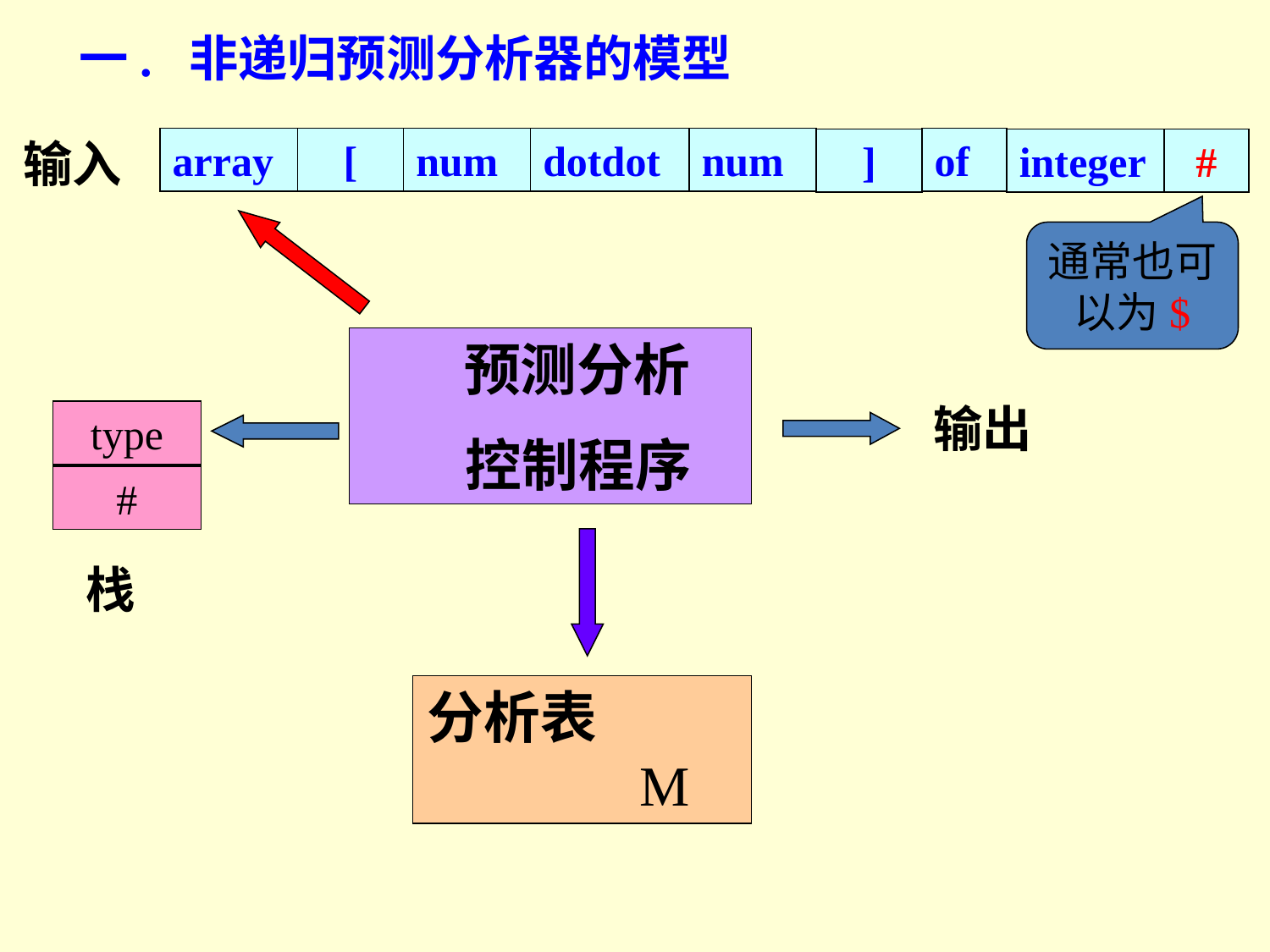

一.  非递归预测分析器的模型
输入
array
[
num
dotdot
num
of
]
integer
#

通常也可以为$
       预测分析
       控制程序

输出
type
#
栈
simple
]
of
type
#
栈

分析表                        M